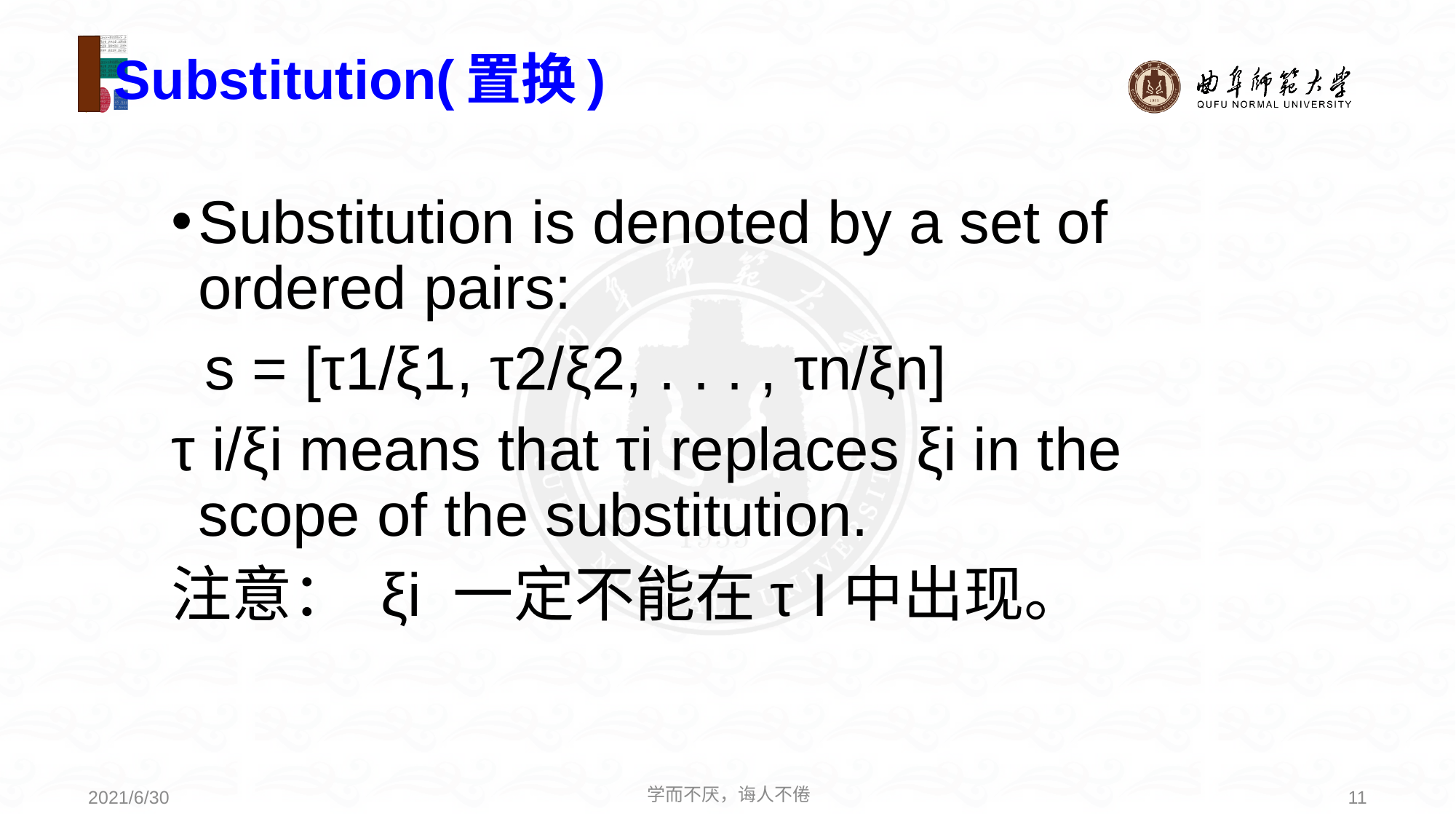

# Substitution(置换)
Substitution is denoted by a set of ordered pairs:
  s = [τ1/ξ1, τ2/ξ2, . . . , τn/ξn]
τ i/ξi means that τi replaces ξi in the scope of the substitution.
注意： ξi 一定不能在τ I中出现。
学而不厌，诲人不倦
11
2021/6/30